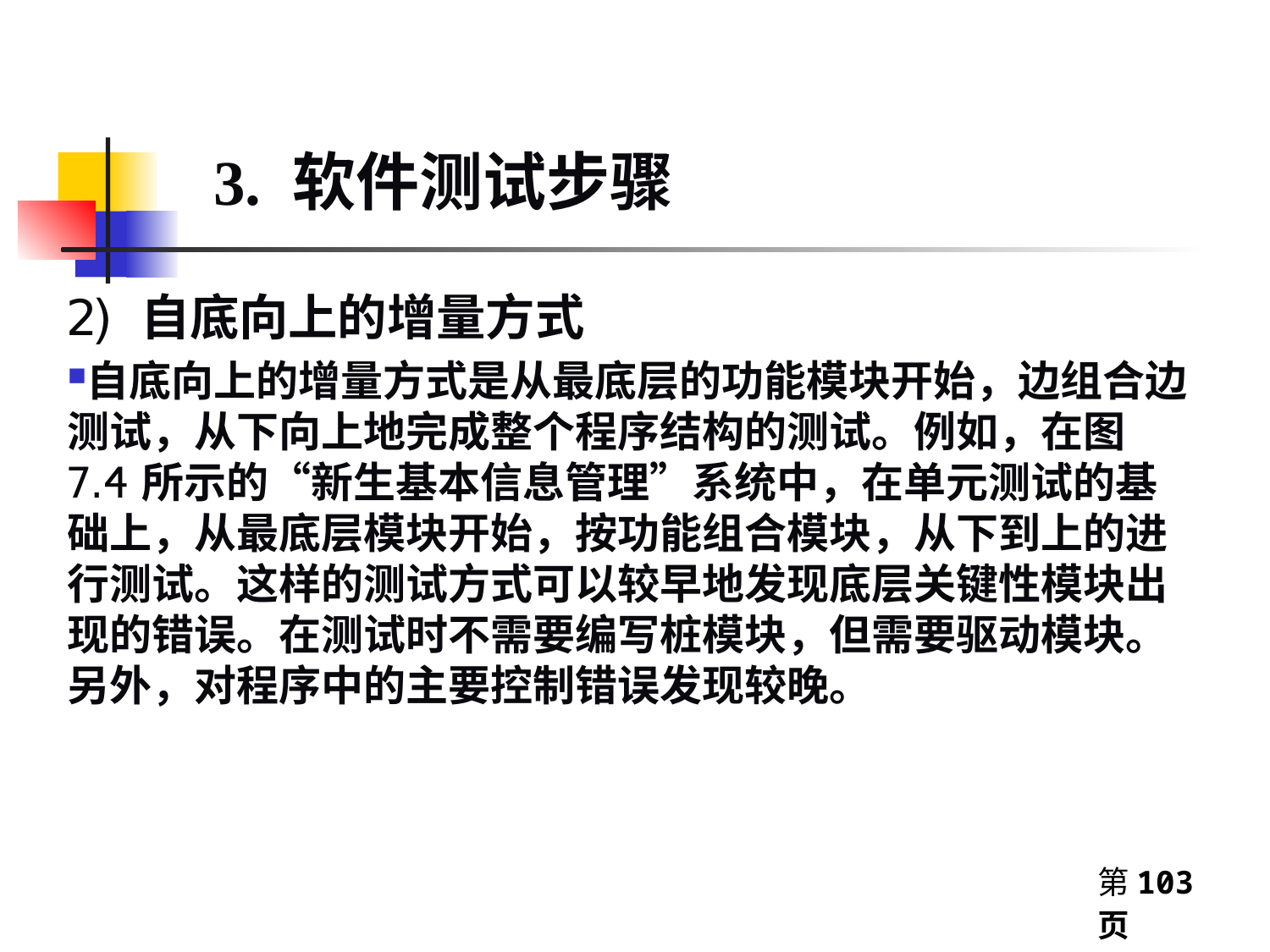

3. 软件测试步骤
2) 自底向上的增量方式
自底向上的增量方式是从最底层的功能模块开始，边组合边测试，从下向上地完成整个程序结构的测试。例如，在图7.4所示的“新生基本信息管理”系统中，在单元测试的基础上，从最底层模块开始，按功能组合模块，从下到上的进行测试。这样的测试方式可以较早地发现底层关键性模块出现的错误。在测试时不需要编写桩模块，但需要驱动模块。另外，对程序中的主要控制错误发现较晚。